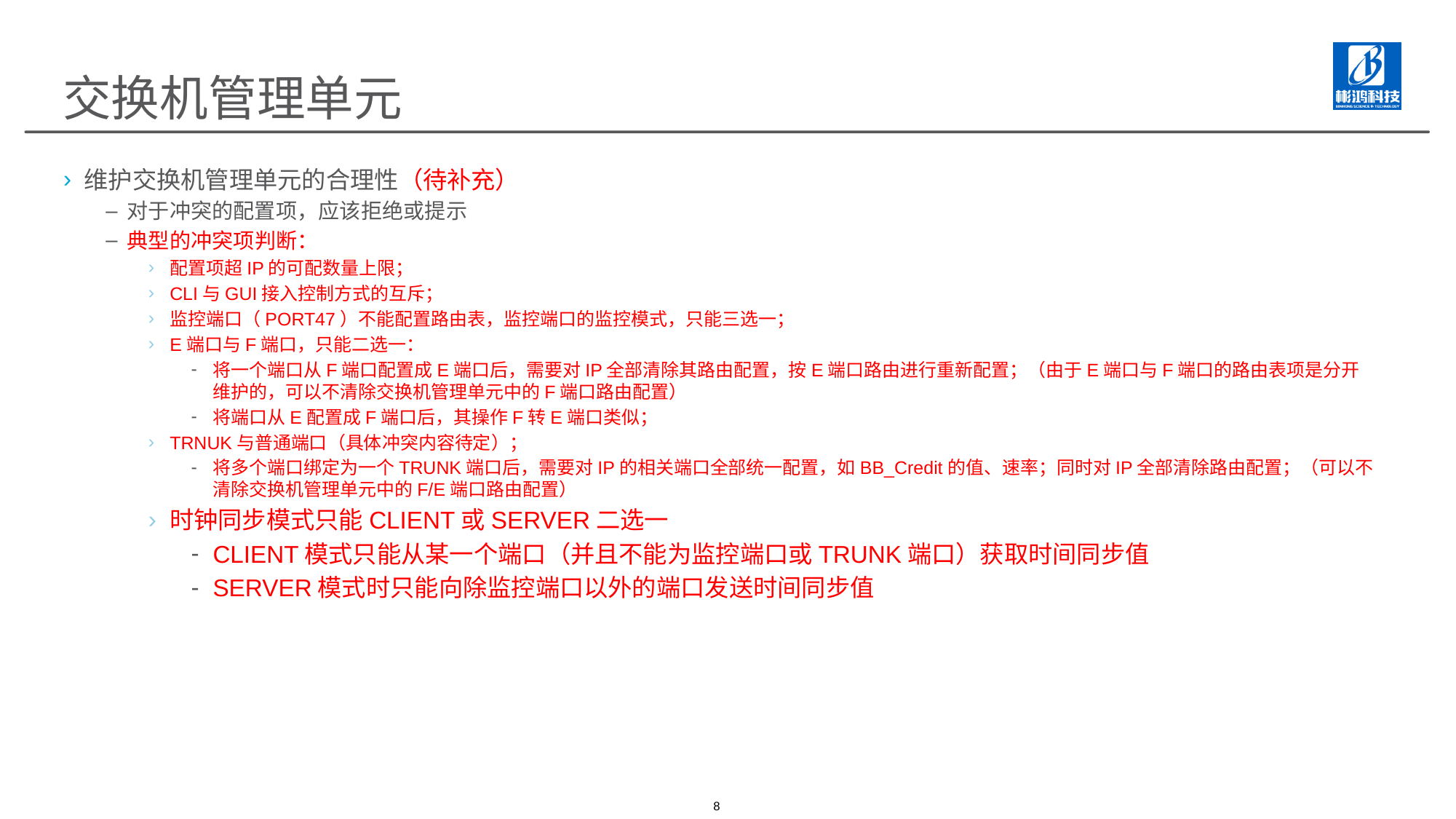

# 交换机管理单元
维护交换机管理单元的合理性（待补充）
对于冲突的配置项，应该拒绝或提示
典型的冲突项判断：
配置项超IP的可配数量上限；
CLI与GUI接入控制方式的互斥；
监控端口（PORT47）不能配置路由表，监控端口的监控模式，只能三选一；
E端口与F端口，只能二选一：
将一个端口从F端口配置成E端口后，需要对IP全部清除其路由配置，按E端口路由进行重新配置；（由于E端口与F端口的路由表项是分开维护的，可以不清除交换机管理单元中的F端口路由配置）
将端口从E配置成F端口后，其操作F转E端口类似；
TRNUK与普通端口（具体冲突内容待定）；
将多个端口绑定为一个TRUNK端口后，需要对IP的相关端口全部统一配置，如BB_Credit的值、速率；同时对IP全部清除路由配置；（可以不清除交换机管理单元中的F/E端口路由配置）
时钟同步模式只能CLIENT或SERVER二选一
CLIENT模式只能从某一个端口（并且不能为监控端口或TRUNK端口）获取时间同步值
SERVER模式时只能向除监控端口以外的端口发送时间同步值